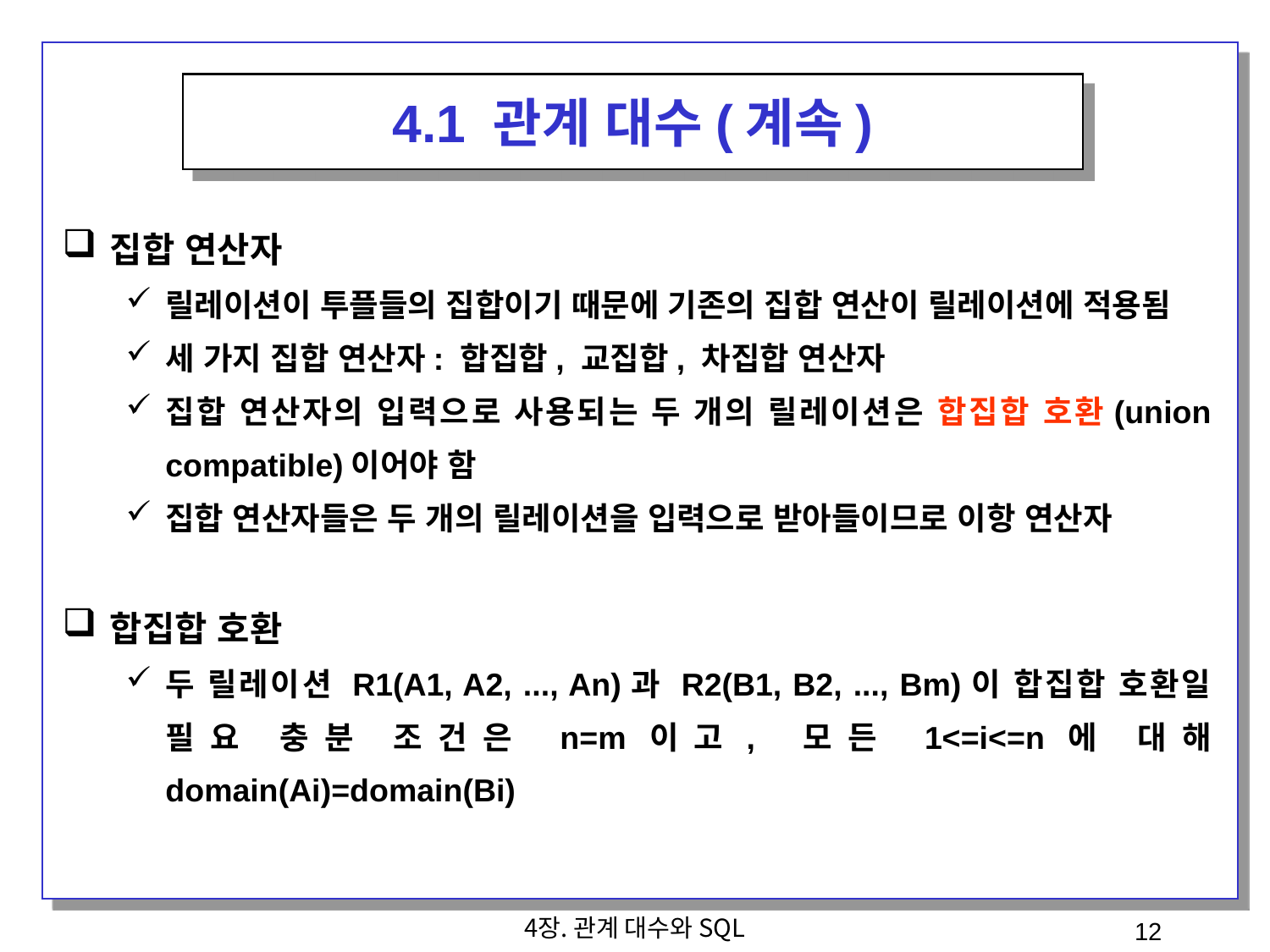

4.1 관계 대수(계속)
집합 연산자
릴레이션이 투플들의 집합이기 때문에 기존의 집합 연산이 릴레이션에 적용됨
세 가지 집합 연산자: 합집합, 교집합, 차집합 연산자
집합 연산자의 입력으로 사용되는 두 개의 릴레이션은 합집합 호환(union compatible)이어야 함
집합 연산자들은 두 개의 릴레이션을 입력으로 받아들이므로 이항 연산자

합집합 호환
두 릴레이션 R1(A1, A2, ..., An)과 R2(B1, B2, ..., Bm)이 합집합 호환일 필요 충분 조건은 n=m이고, 모든 1<=i<=n에 대해 domain(Ai)=domain(Bi)

4장. 관계 대수와 SQL
12